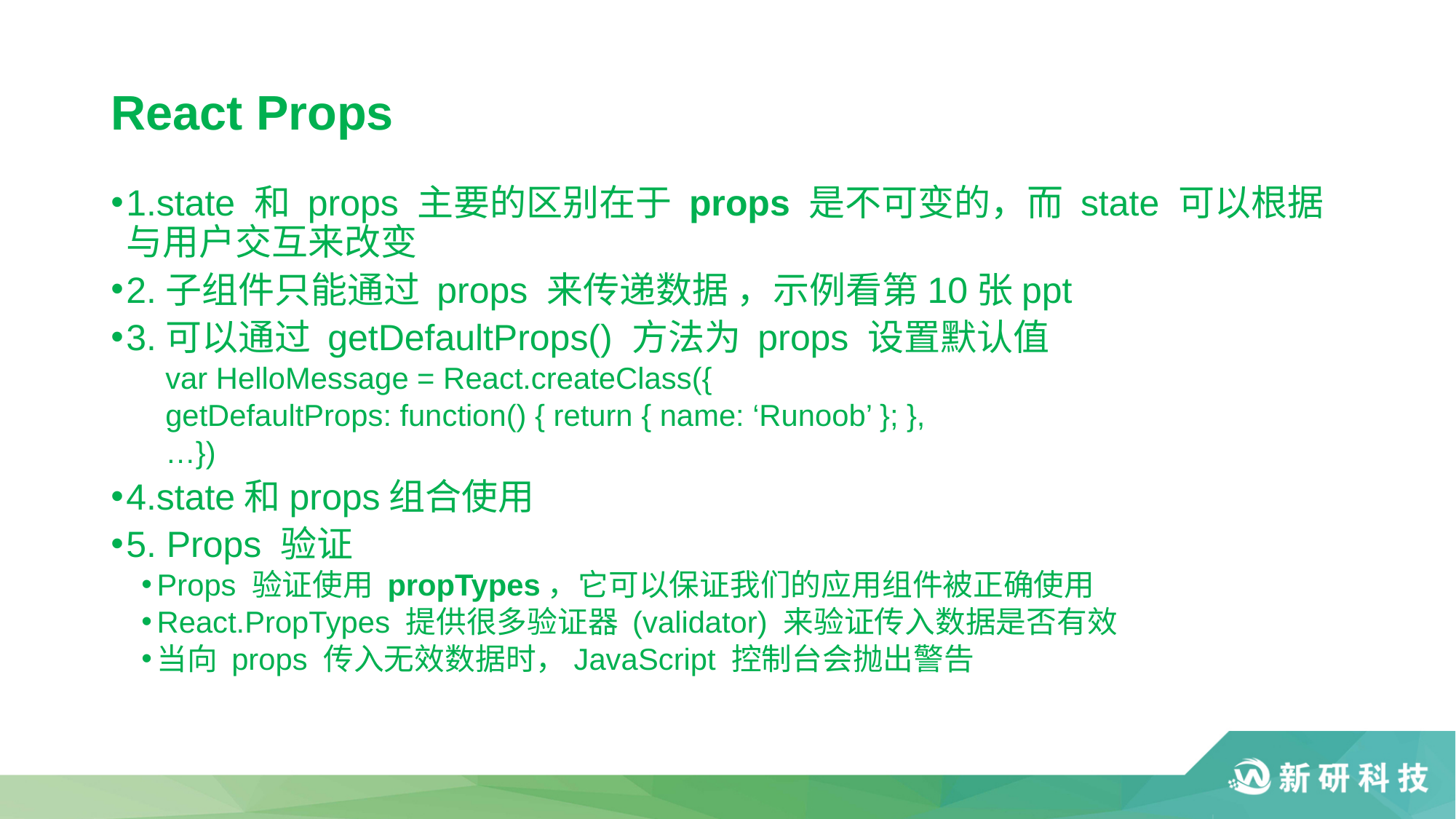

# React Props
1.state 和 props 主要的区别在于 props 是不可变的，而 state 可以根据与用户交互来改变
2.子组件只能通过 props 来传递数据 ，示例看第10张ppt
3.可以通过 getDefaultProps() 方法为 props 设置默认值
var HelloMessage = React.createClass({
getDefaultProps: function() { return { name: ‘Runoob’ }; },
…})
4.state和props组合使用
5. Props 验证
Props 验证使用 propTypes，它可以保证我们的应用组件被正确使用
React.PropTypes 提供很多验证器 (validator) 来验证传入数据是否有效
当向 props 传入无效数据时，JavaScript 控制台会抛出警告